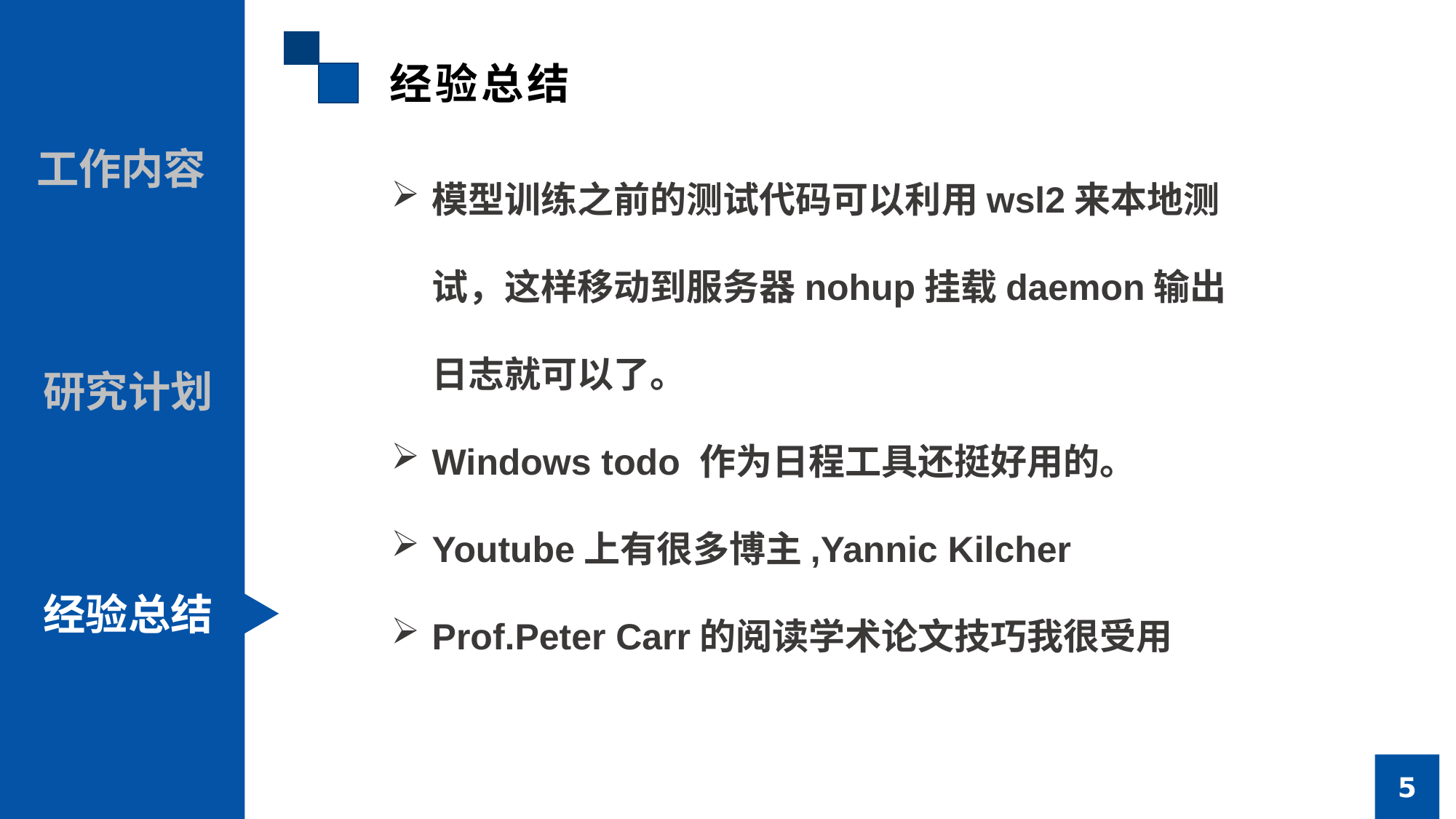

经验总结

模型训练之前的测试代码可以利用wsl2来本地测试，这样移动到服务器nohup挂载daemon输出日志就可以了。
Windows todo 作为日程工具还挺好用的。
Youtube上有很多博主,Yannic Kilcher
Prof.Peter Carr的阅读学术论文技巧我很受用
工作内容

研究计划
经验总结

5